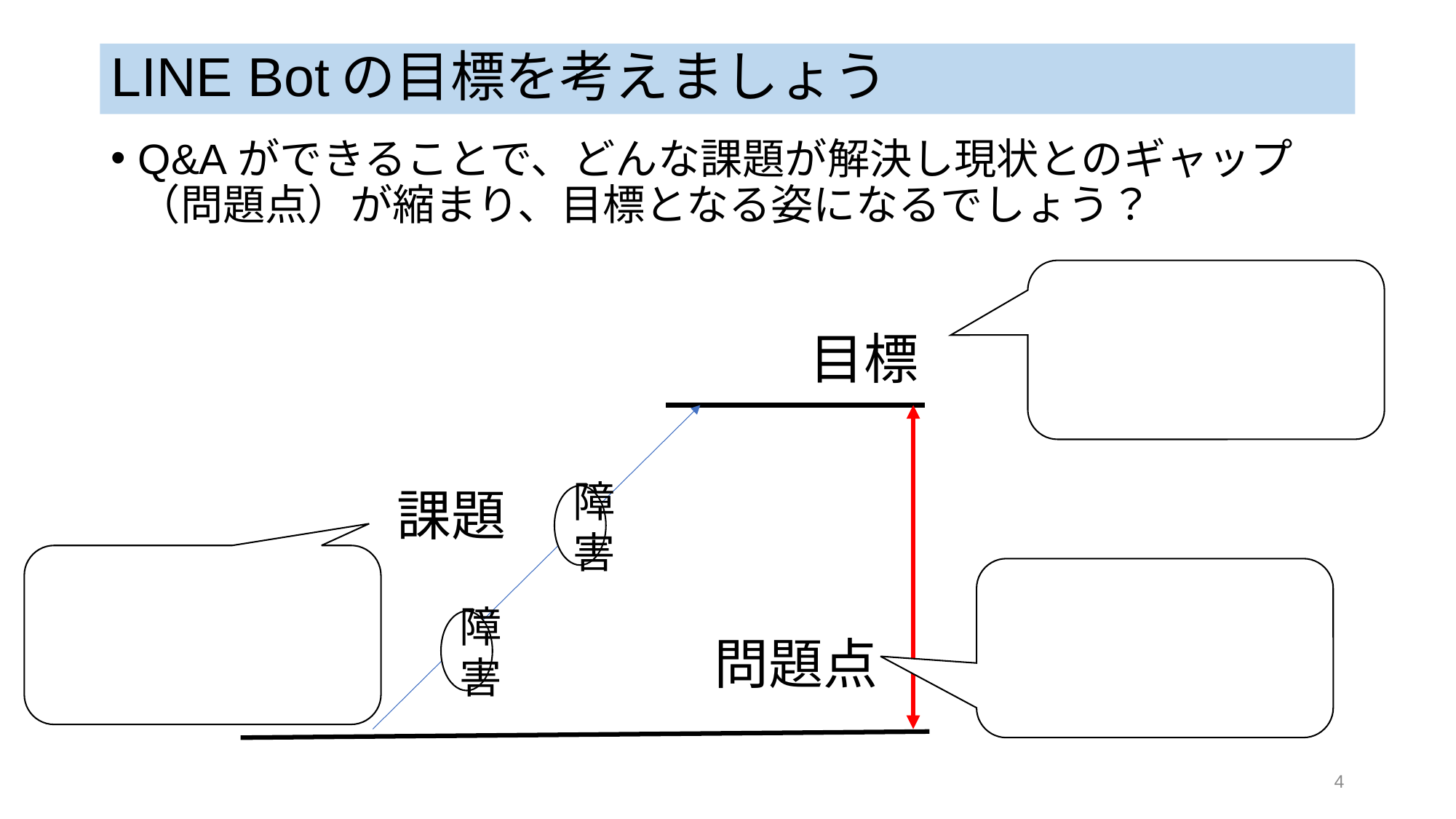

# LINE Botの目標を考えましょう
Q&Aができることで、どんな課題が解決し現状とのギャップ（問題点）が縮まり、目標となる姿になるでしょう？

目標
課題
障害

障害
問題点
4